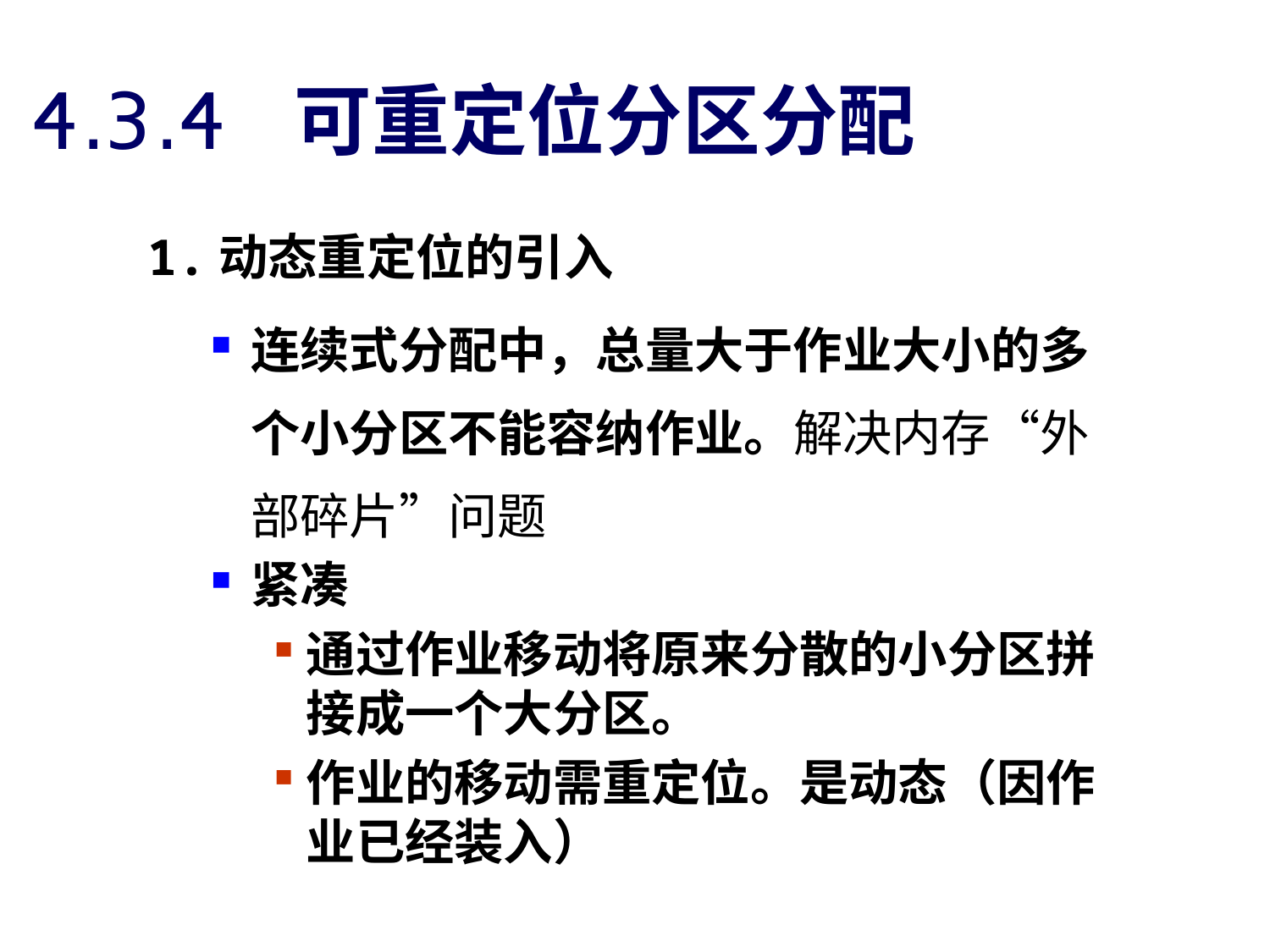

# 4.3.4  可重定位分区分配
1.动态重定位的引入
连续式分配中，总量大于作业大小的多个小分区不能容纳作业。解决内存“外部碎片”问题
紧凑
通过作业移动将原来分散的小分区拼接成一个大分区。
作业的移动需重定位。是动态（因作业已经装入）